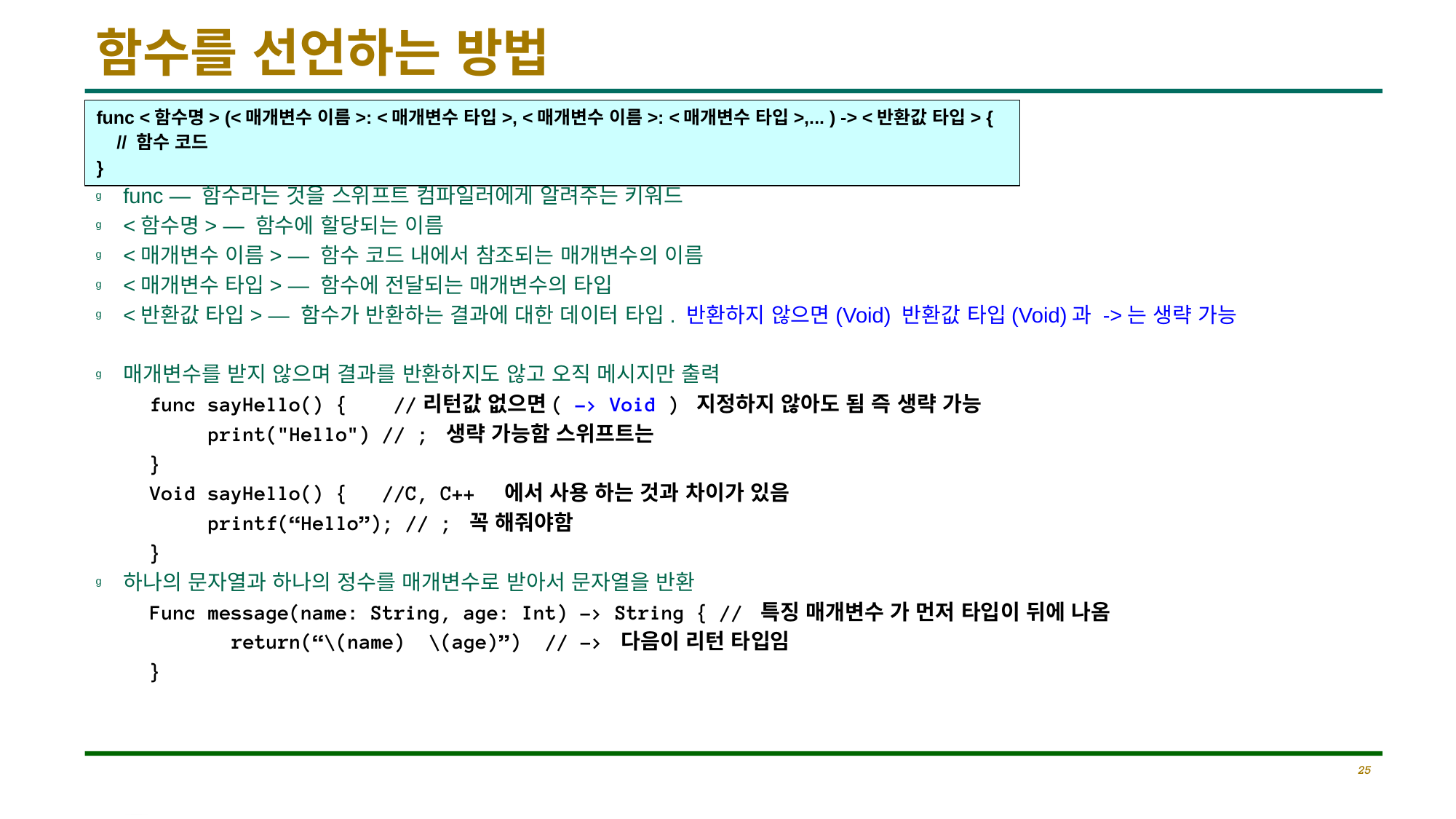

# 함수를 선언하는 방법

func <함수명> (<매개변수 이름>: <매개변수 타입>, <매개변수 이름>: <매개변수 타입>,... ) -> <반환값 타입> {
    // 함수 코드
}
func ― 함수라는 것을 스위프트 컴파일러에게 알려주는 키워드
<함수명> ― 함수에 할당되는 이름
<매개변수 이름> ― 함수 코드 내에서 참조되는 매개변수의 이름
<매개변수 타입> ― 함수에 전달되는 매개변수의 타입
<반환값 타입> ― 함수가 반환하는 결과에 대한 데이터 타입. 반환하지 않으면(Void) 반환값 타입(Void)과 ->는 생략 가능

매개변수를 받지 않으며 결과를 반환하지도 않고 오직 메시지만 출력
func sayHello() {    //리턴값 없으면( -> Void ) 지정하지 않아도 됨 즉 생략 가능
     print("Hello") // ; 생략 가능함 스위프트는
}
Void sayHello() {   //C, C++  에서 사용 하는 것과 차이가 있음
     printf(“Hello”); // ; 꼭 해줘야함
}
하나의 문자열과 하나의 정수를 매개변수로 받아서 문자열을 반환
Func message(name: String, age: Int) -> String { // 특징 매개변수 가 먼저 타입이 뒤에 나옴
       return(“\(name)  \(age)”)  // -> 다음이 리턴 타입임
}